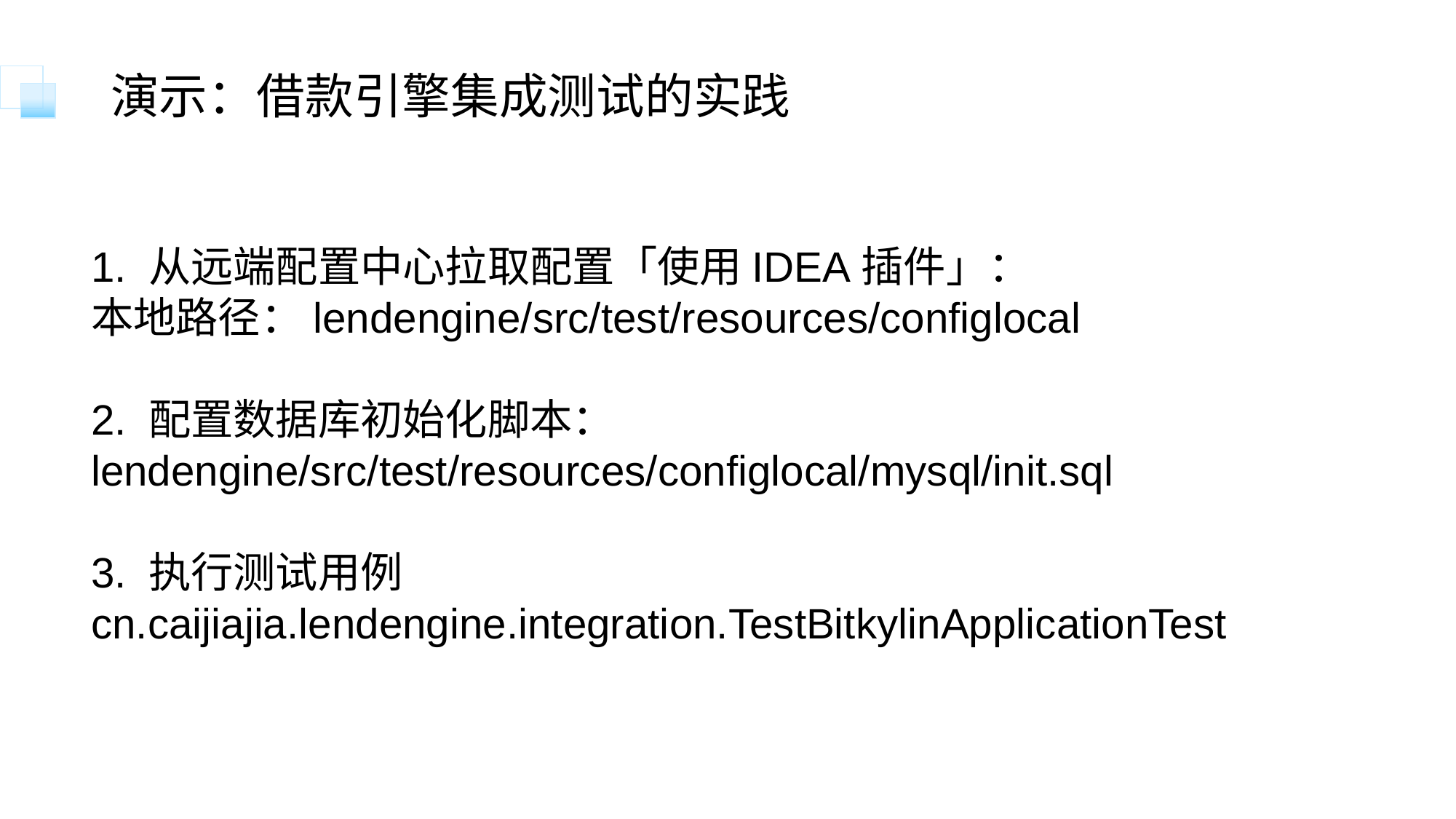

# 演示：借款引擎集成测试的实践
1. 从远端配置中心拉取配置「使用IDEA插件」：
本地路径：lendengine/src/test/resources/configlocal

2. 配置数据库初始化脚本： lendengine/src/test/resources/configlocal/mysql/init.sql

3. 执行测试用例
cn.caijiajia.lendengine.integration.TestBitkylinApplicationTest